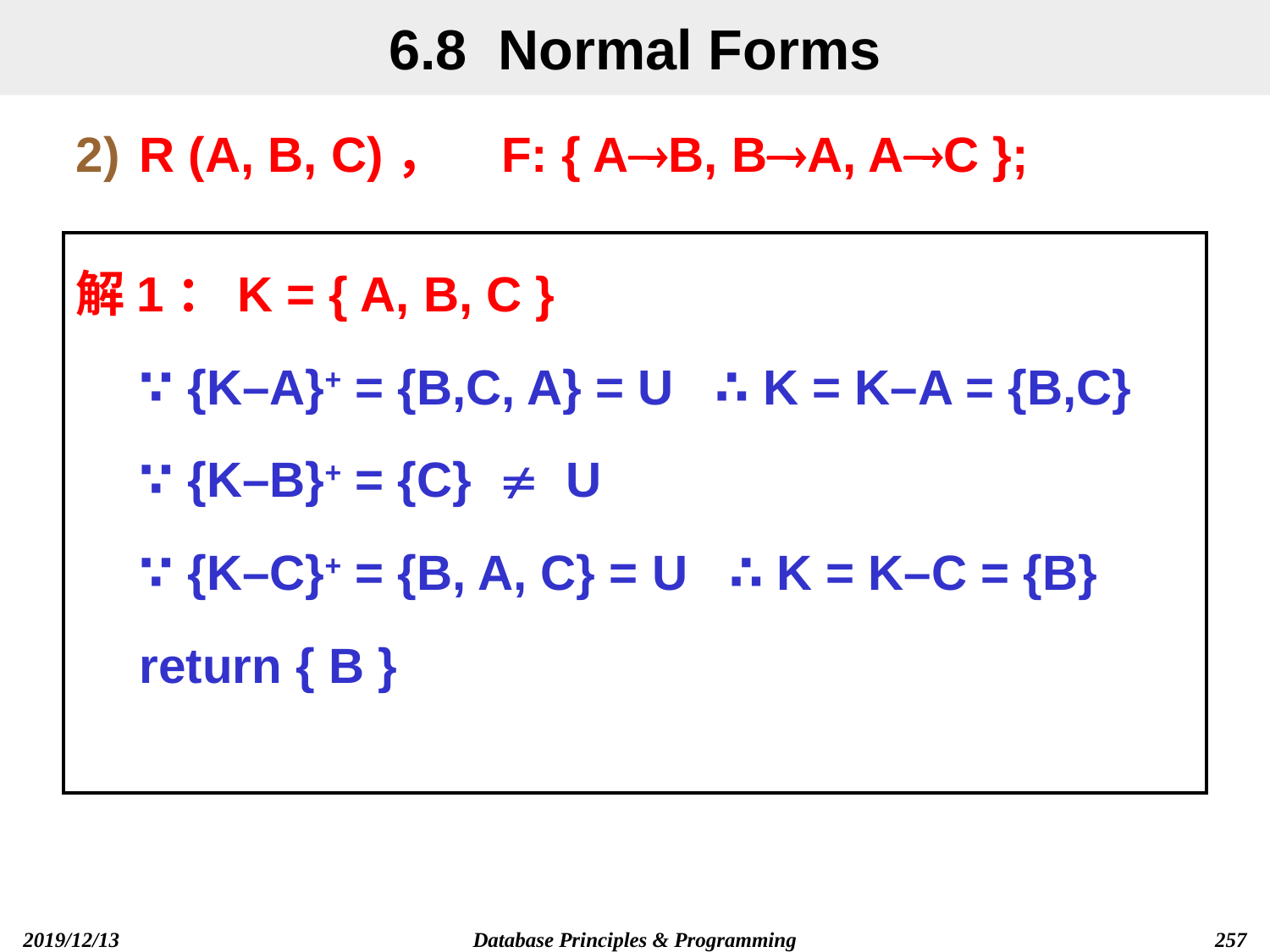

# 6.8  Normal Forms
R (A, B, C)，    F: { A→B, B→A, A→C };
解1：K = { A, B, C }
∵ {K–A}+ = {B,C, A} = U   ∴ K = K–A = {B,C}
∵ {K–B}+ = {C}  ≠  U
∵ {K–C}+ = {B, A, C} = U   ∴ K = K–C = {B}
return { B }
2019/12/13
Database Principles & Programming
257